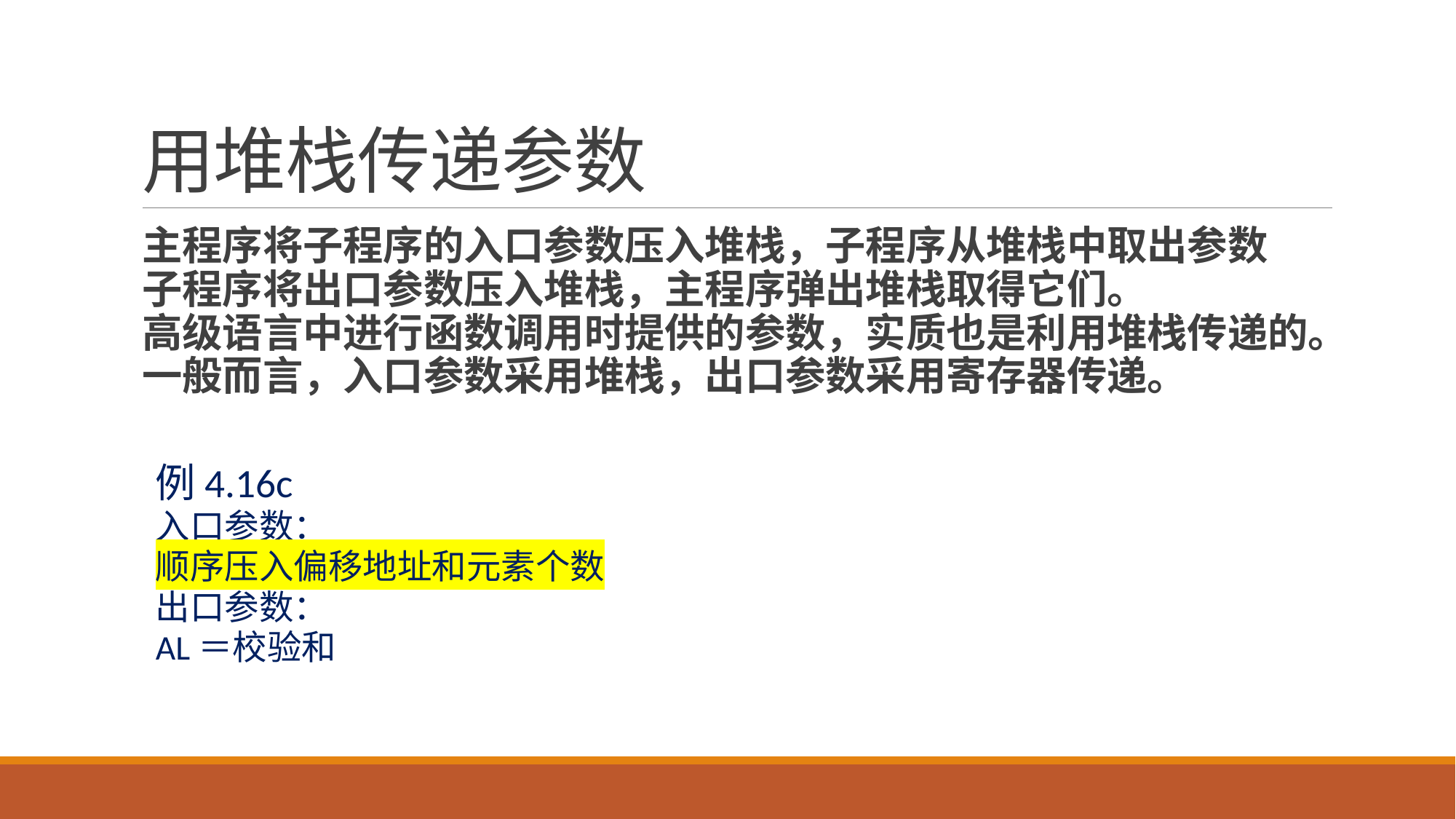

# 用堆栈传递参数
主程序将子程序的入口参数压入堆栈，子程序从堆栈中取出参数
子程序将出口参数压入堆栈，主程序弹出堆栈取得它们。
高级语言中进行函数调用时提供的参数，实质也是利用堆栈传递的。
一般而言，入口参数采用堆栈，出口参数采用寄存器传递。

例4.16c
入口参数：
顺序压入偏移地址和元素个数
出口参数：
AL＝校验和